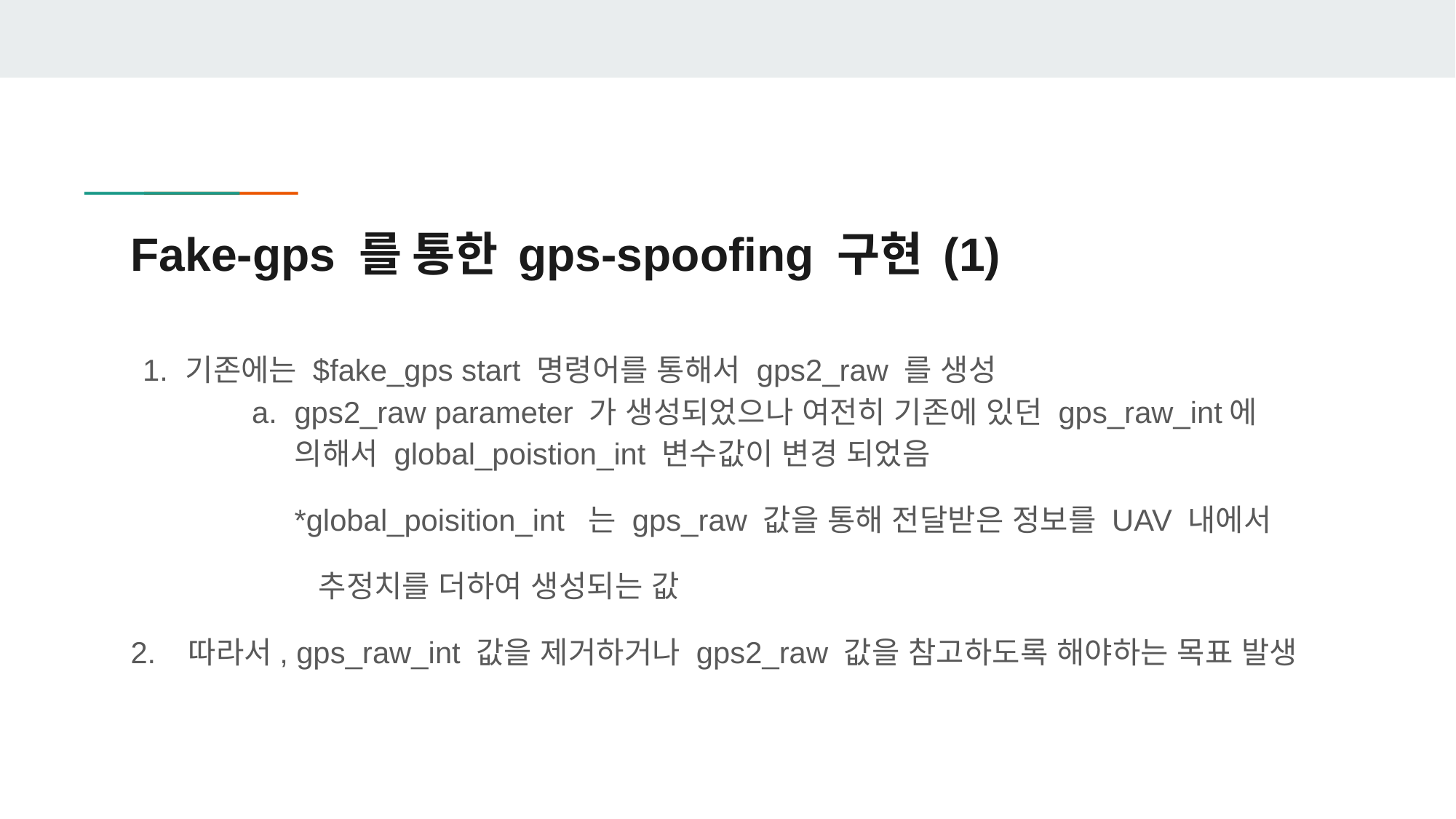

# Fake-gps 를 통한 gps-spoofing 구현 (1)
기존에는 $fake_gps start 명령어를 통해서 gps2_raw 를 생성
gps2_raw parameter 가 생성되었으나 여전히 기존에 있던 gps_raw_int에 의해서 global_poistion_int 변수값이 변경 되었음
*global_poisition_int  는 gps_raw 값을 통해 전달받은 정보를 UAV 내에서
  추정치를 더하여 생성되는 값
2.   따라서, gps_raw_int 값을 제거하거나 gps2_raw 값을 참고하도록 해야하는 목표 발생